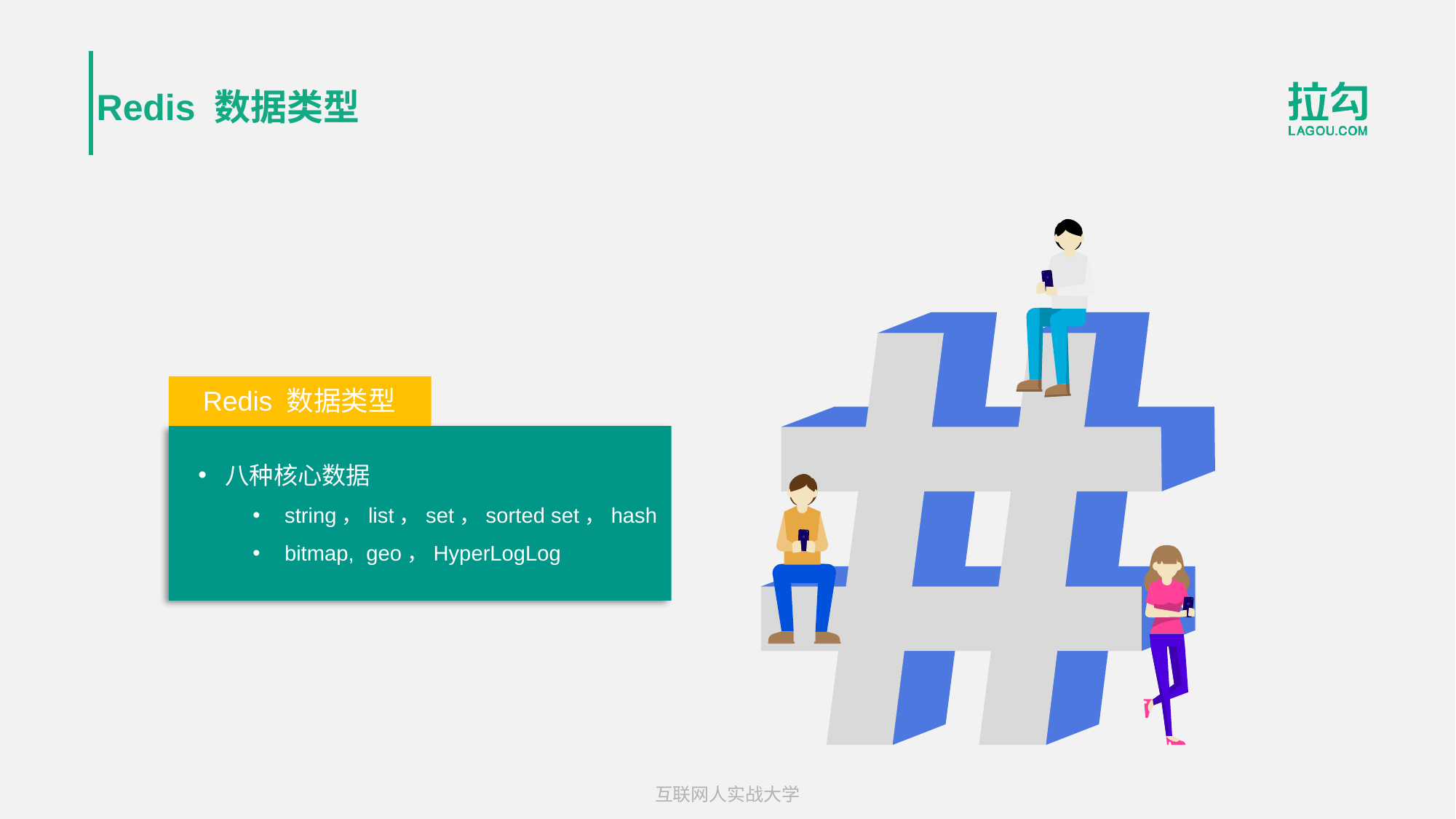

# Redis 数据类型

Redis 数据类型

八种核心数据
string，list，set，sorted set，hash
bitmap,  geo，HyperLogLog